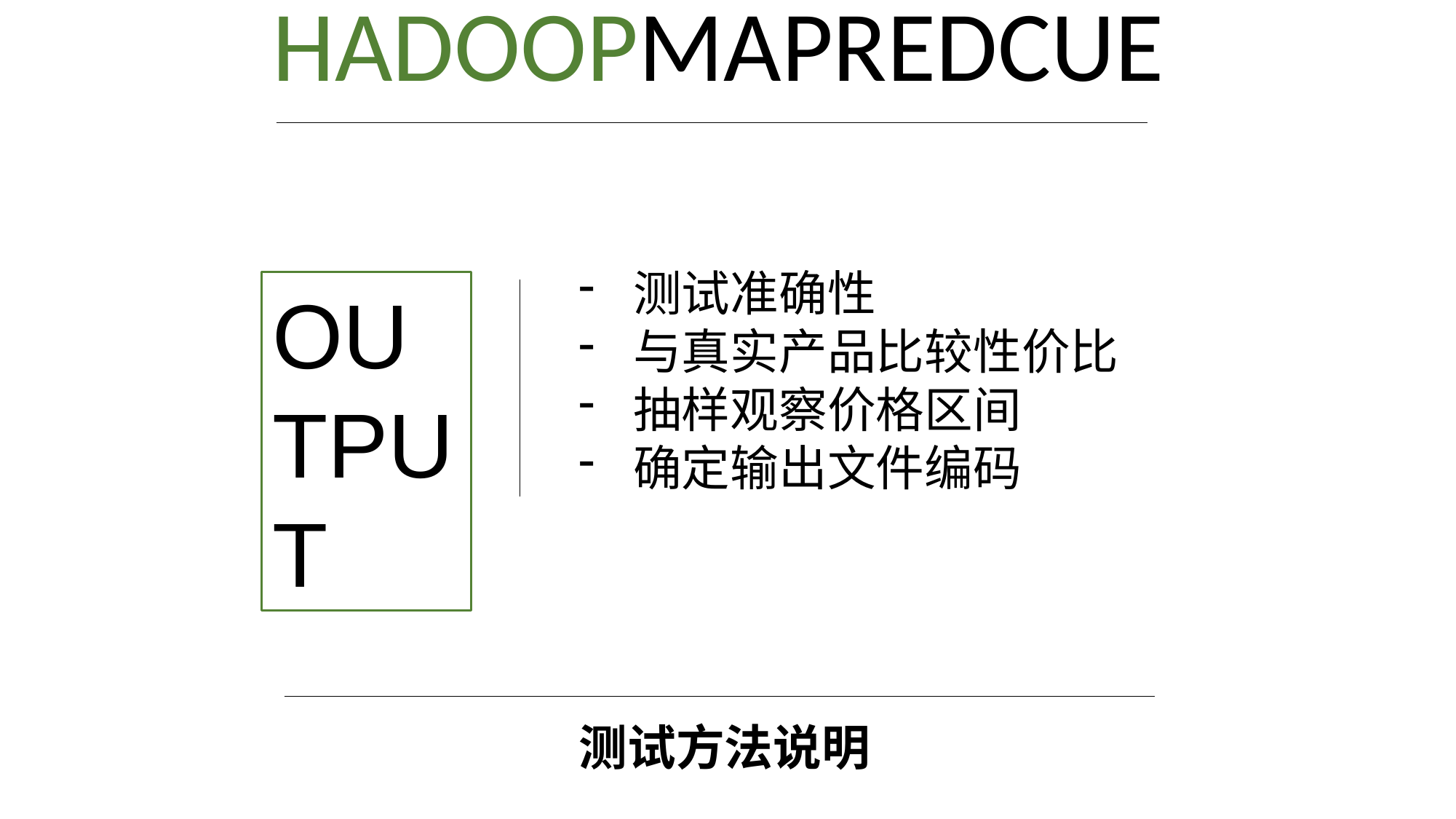

# HADOOPMAPREDCUE
测试准确性
与真实产品比较性价比
抽样观察价格区间
确定输出文件编码
OUTPUT
测试方法说明